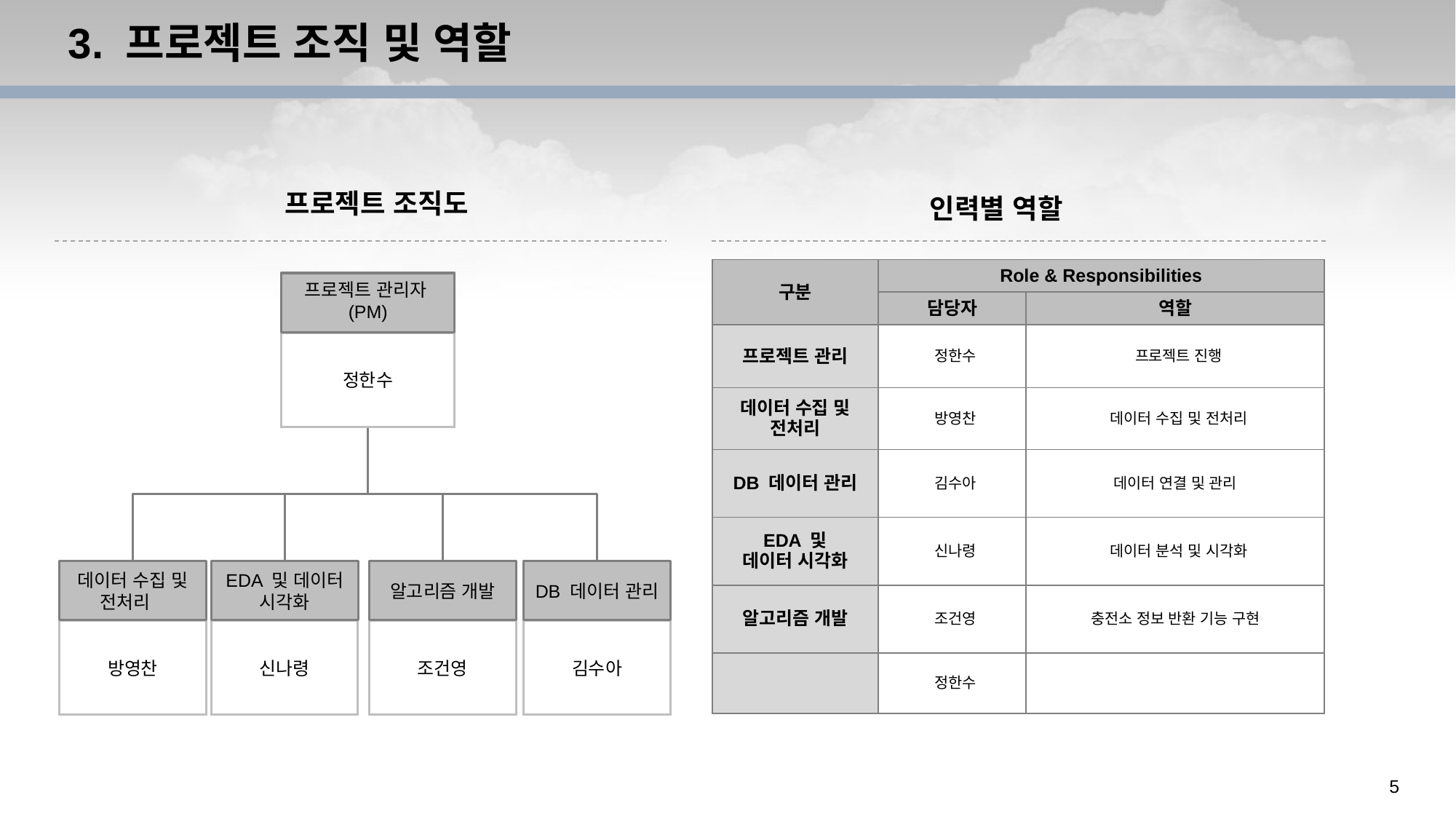

# 3. 프로젝트 조직 및 역할
프로젝트 조직도
인력별 역할
| 구분 | Role & Responsibilities |  |
| --- | --- | --- |
|  | 담당자 | 역할 |
| 프로젝트 관리 | 정한수 | 프로젝트 진행 |
| 데이터 수집 및 전처리 | 방영찬 | 데이터 수집 및 전처리 |
| DB 데이터 관리 | 김수아 | 데이터 연결 및 관리 |
| EDA 및 데이터 시각화 | 신나령 | 데이터 분석 및 시각화 |
| 알고리즘 개발 | 조건영 | 충전소 정보 반환 기능 구현 |
|  | 정한수 |  |
프로젝트 관리자(PM)
정한수
데이터 수집 및 전처리
방영찬
EDA 및 데이터 시각화
신나령
알고리즘 개발
조건영
DB 데이터 관리
김수아